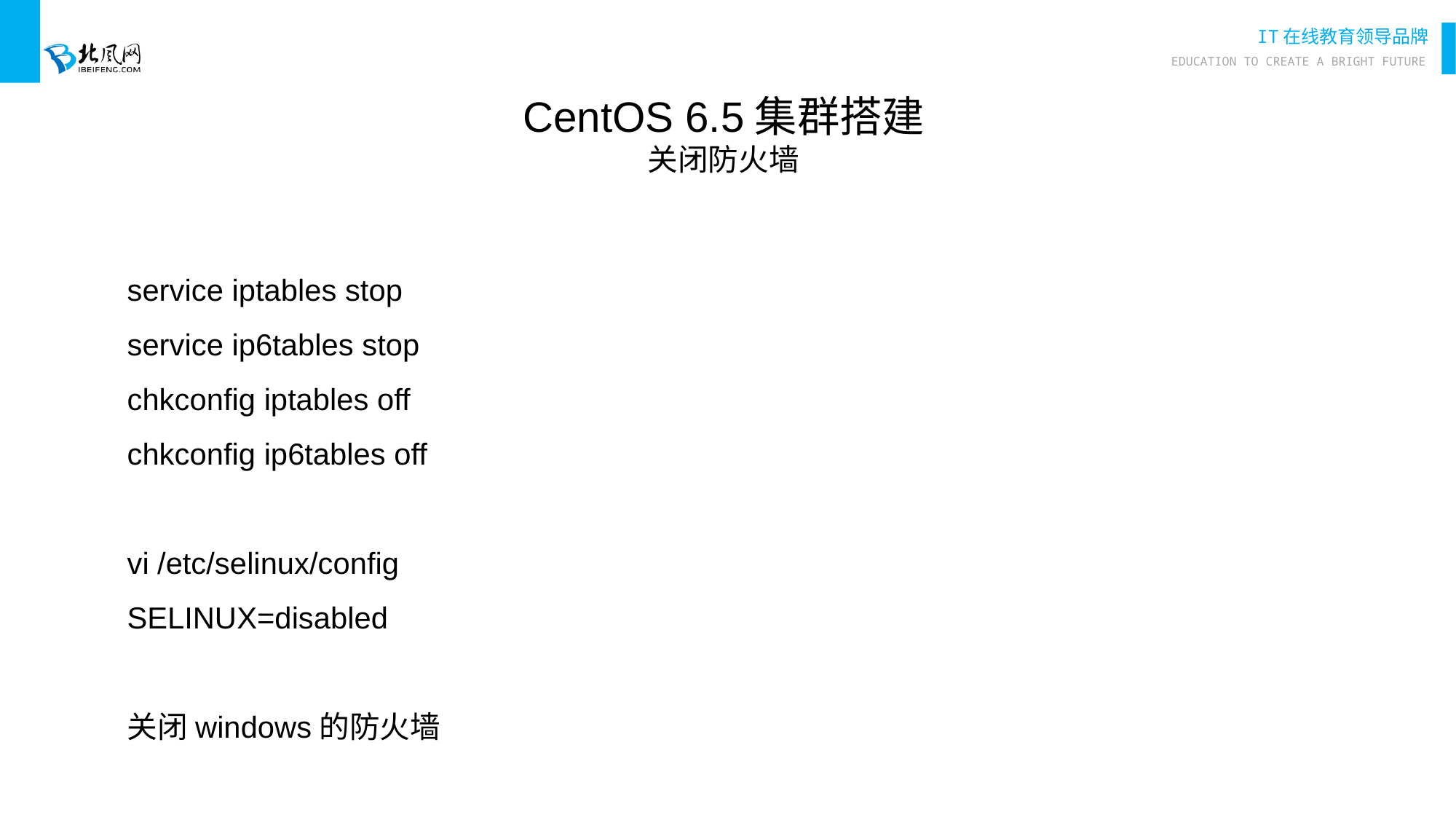

CentOS 6.5集群搭建
关闭防火墙
service iptables stop
service ip6tables stop
chkconfig iptables off
chkconfig ip6tables off

vi /etc/selinux/config
SELINUX=disabled

关闭windows的防火墙